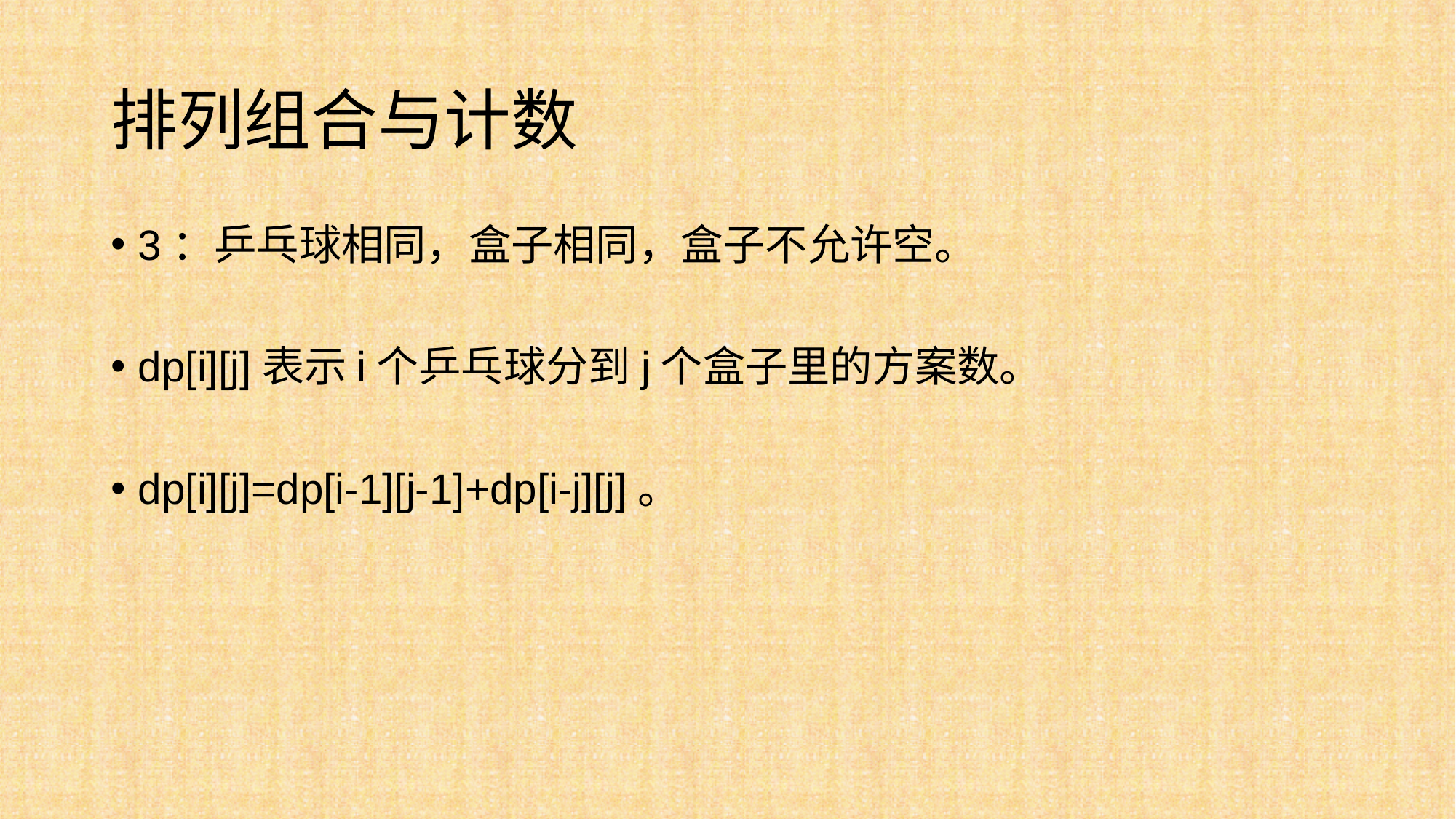

# 排列组合与计数
3：乒乓球相同，盒子相同，盒子不允许空。

dp[i][j]表示i个乒乓球分到j个盒子里的方案数。

dp[i][j]=dp[i-1][j-1]+dp[i-j][j]。